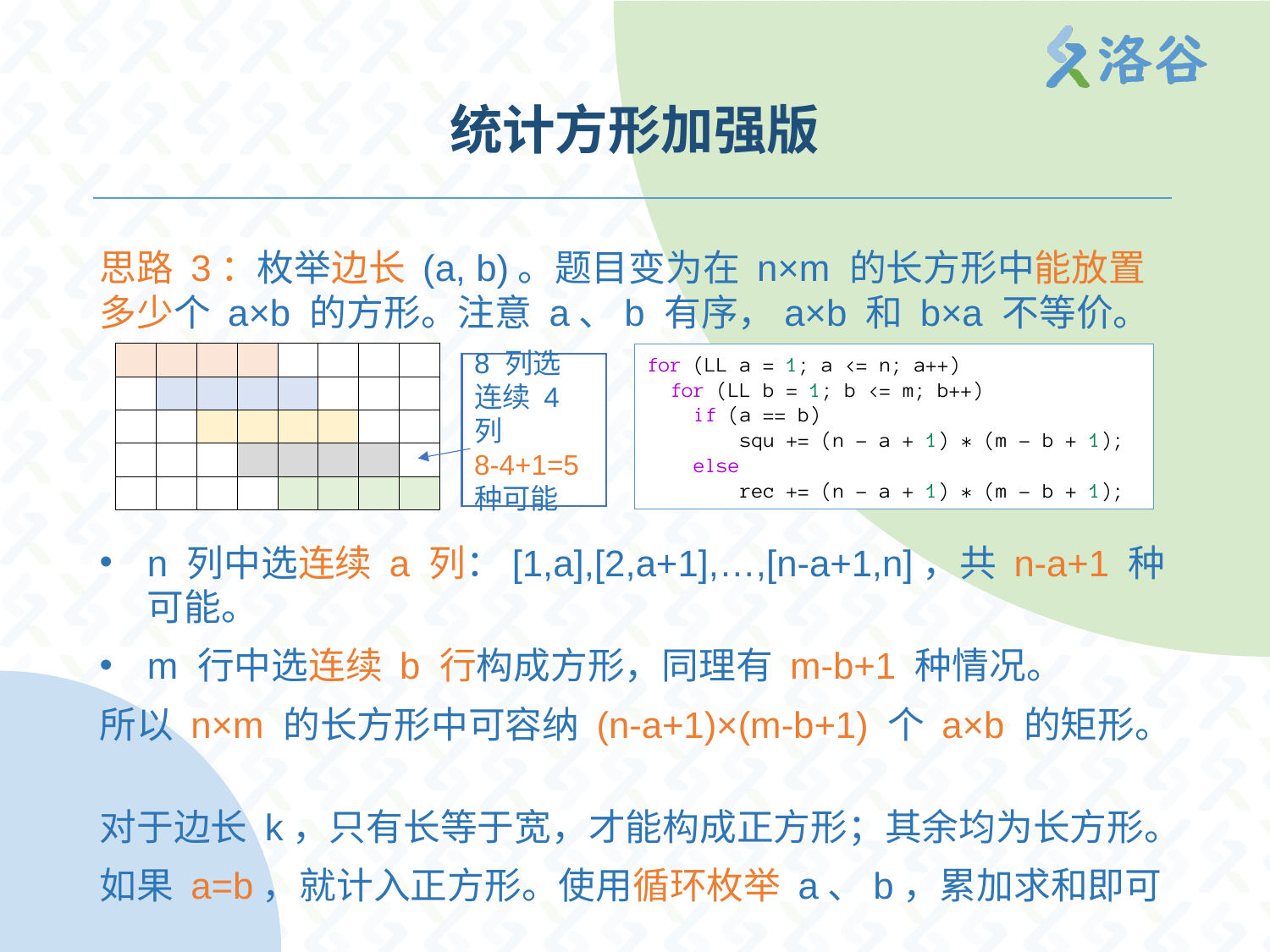

# 统计方形加强版
思路 3：枚举边长 (a, b)。题目变为在 n×m 的长方形中能放置多少个 a×b 的方形。注意 a、b 有序，a×b 和 b×a 不等价。

n 列中选连续 a 列：[1,a],[2,a+1],…,[n-a+1,n]，共 n-a+1 种可能。
m 行中选连续 b 行构成方形，同理有 m-b+1 种情况。
所以 n×m 的长方形中可容纳 (n-a+1)×(m-b+1) 个 a×b 的矩形。
对于边长 k，只有长等于宽，才能构成正方形；其余均为长方形。
如果 a=b，就计入正方形。使用循环枚举 a、b，累加求和即可

|  |  |  |  |  |  |  |  |
| --- | --- | --- | --- | --- | --- | --- | --- |
|  |  |  |  |  |  |  |  |
|  |  |  |  |  |  |  |  |
|  |  |  |  |  |  |  |  |
|  |  |  |  |  |  |  |  |
for (LL a = 1; a <= n; a++)
  for (LL b = 1; b <= m; b++)
    if (a == b)
        squ += (n - a + 1) * (m - b + 1);
    else
        rec += (n - a + 1) * (m - b + 1);
8 列选
连续 4 列
8-4+1=5
种可能